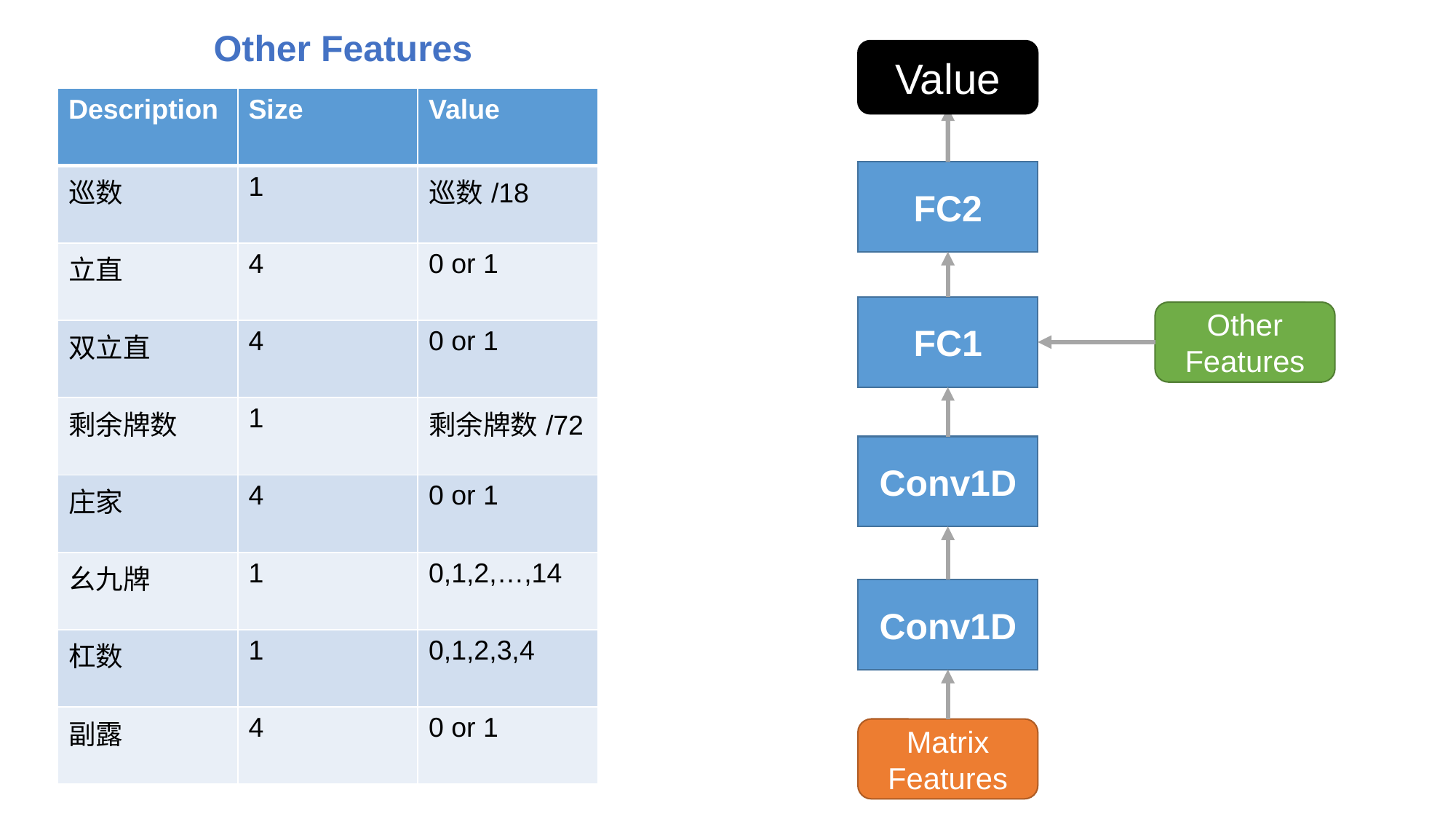

Other Features
Value
| Description | Size | Value |
| --- | --- | --- |
| 巡数 | 1 | 巡数/18 |
| 立直 | 4 | 0 or 1 |
| 双立直 | 4 | 0 or 1 |
| 剩余牌数 | 1 | 剩余牌数/72 |
| 庄家 | 4 | 0 or 1 |
| 幺九牌 | 1 | 0,1,2,…,14 |
| 杠数 | 1 | 0,1,2,3,4 |
| 副露 | 4 | 0 or 1 |
FC2
FC1
Other Features
Conv1D
Conv1D
Matrix Features